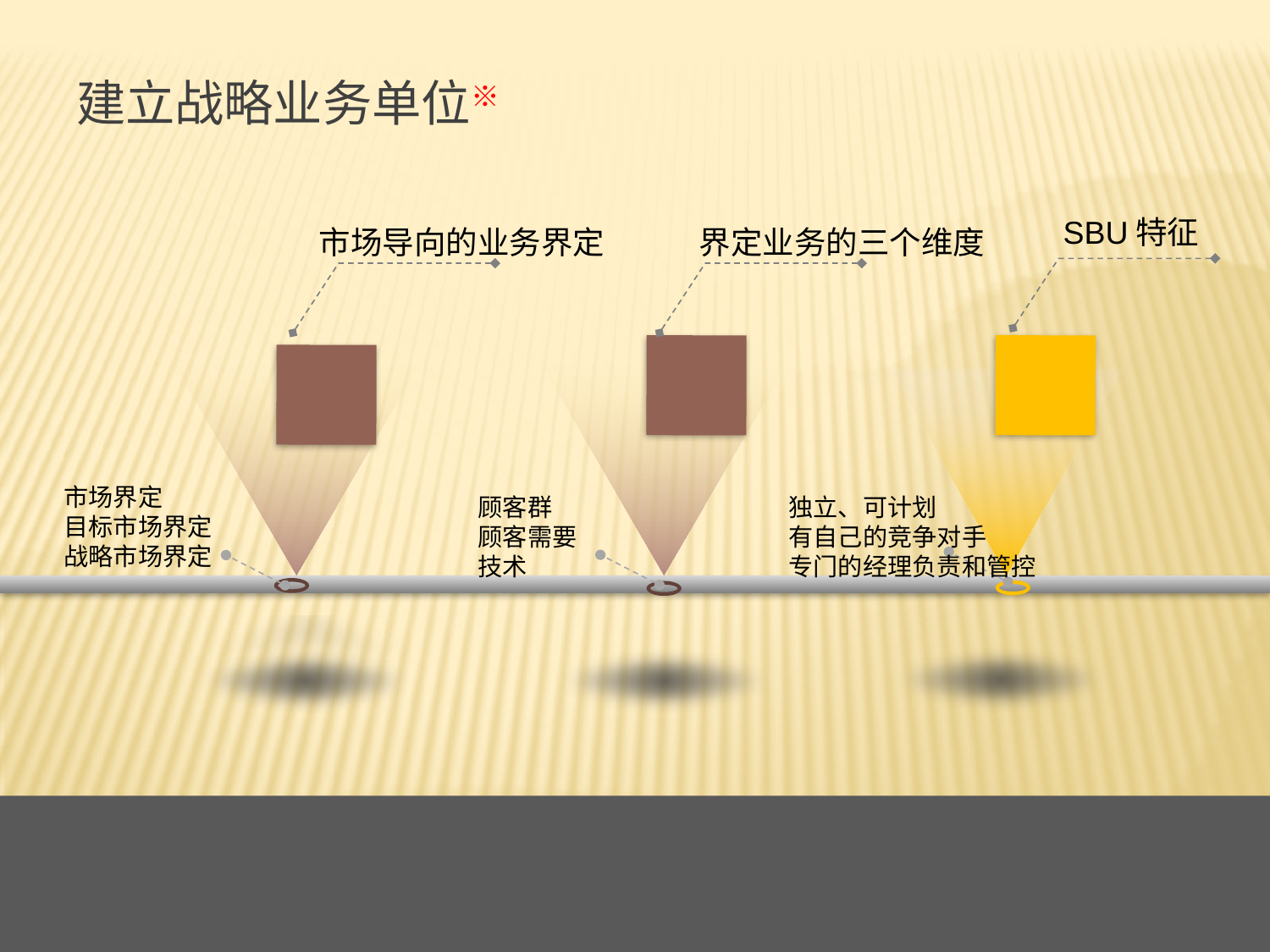

建立战略业务单位※
SBU特征
市场导向的业务界定
界定业务的三个维度

市场界定
目标市场界定
战略市场界定
顾客群
顾客需要
技术
独立、可计划
有自己的竞争对手
专门的经理负责和管控

12